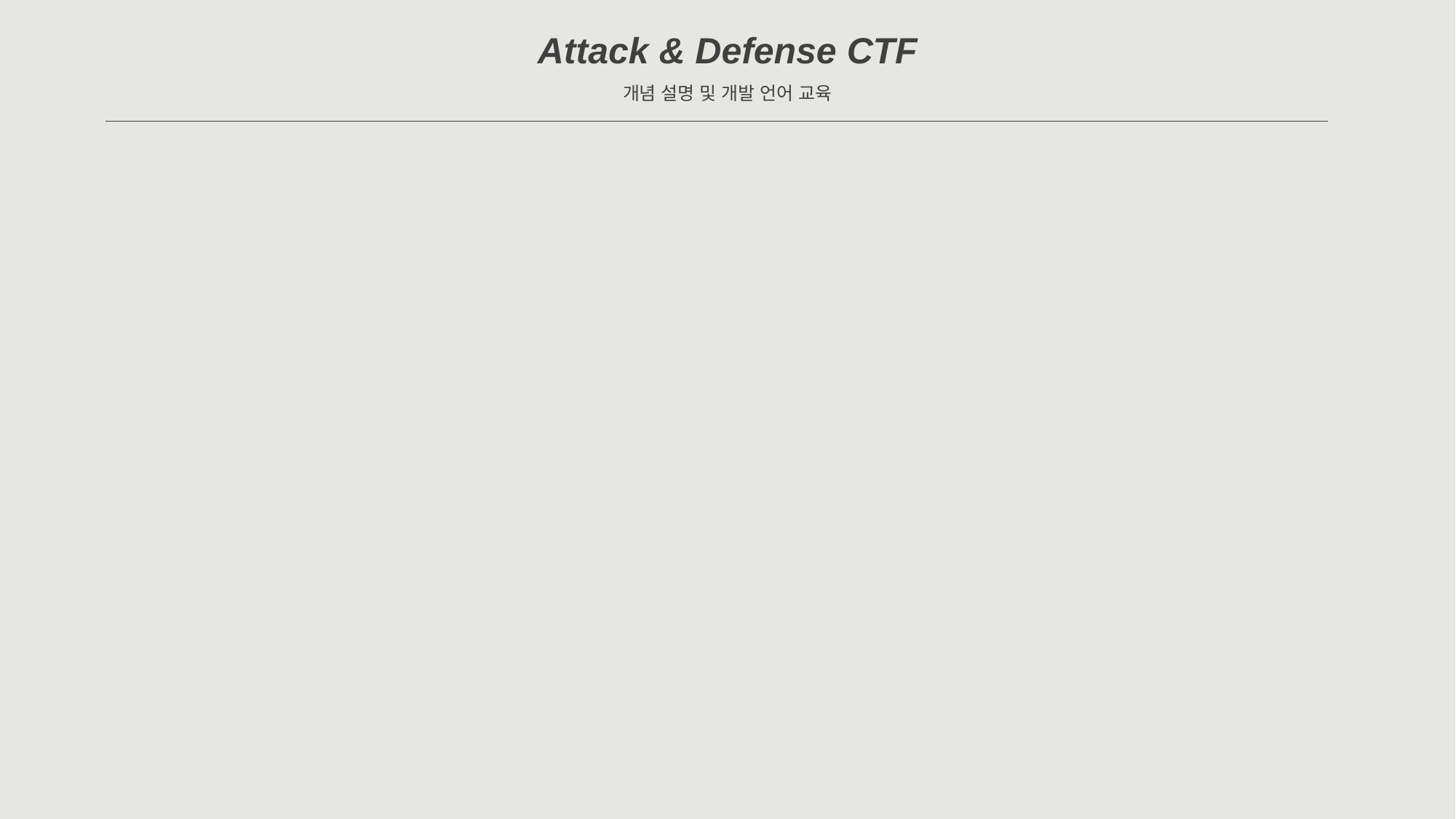

Attack & Defense CTF
개념 설명 및 개발 언어 교육